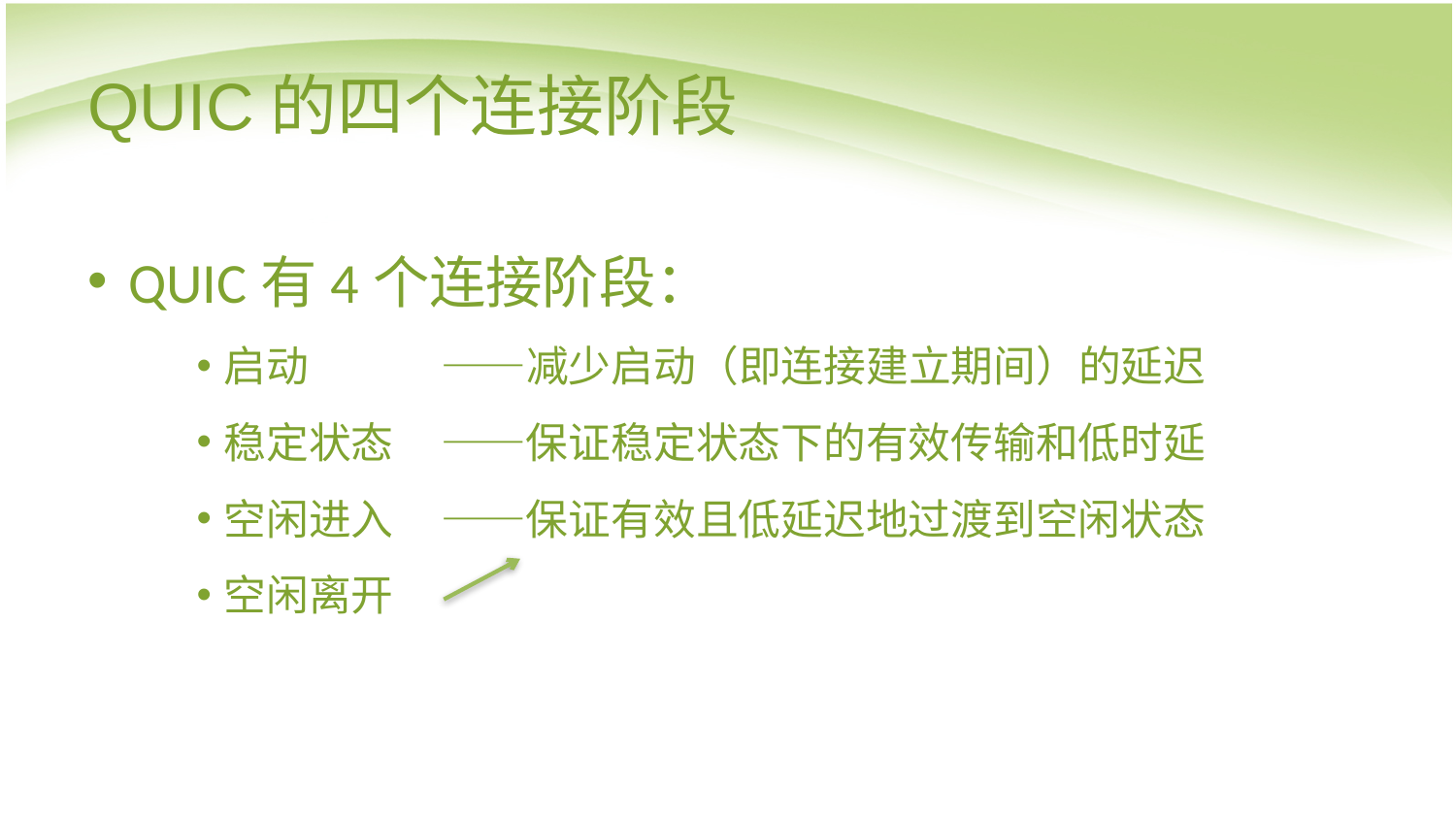

# QUIC的四个连接阶段
QUIC有4个连接阶段：
启动              ——减少启动（即连接建立期间）的延迟
稳定状态     ——保证稳定状态下的有效传输和低时延
空闲进入     ——保证有效且低延迟地过渡到空闲状态
空闲离开